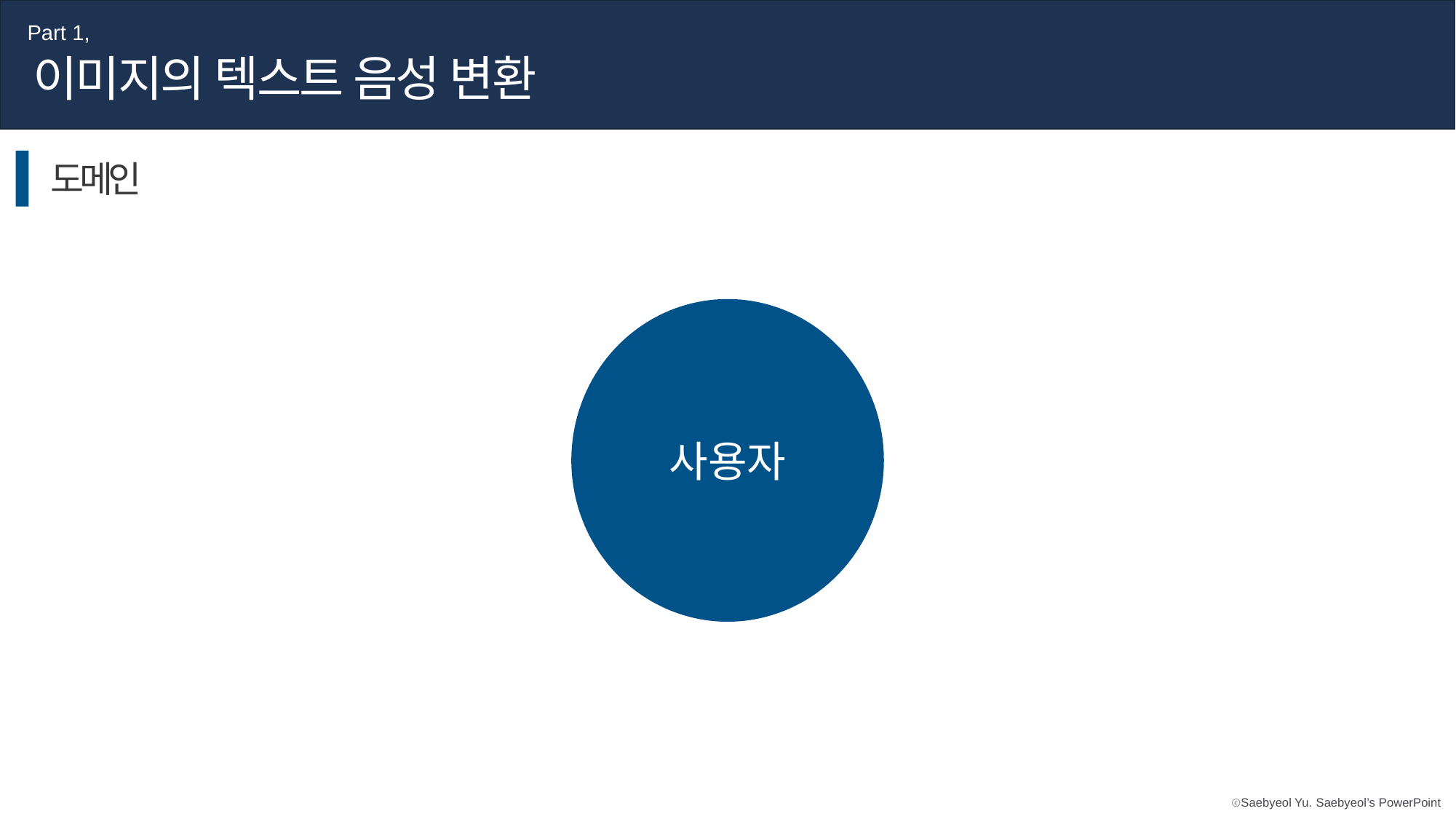

Part 1,
이미지의 텍스트 음성 변환

도메인
사용자